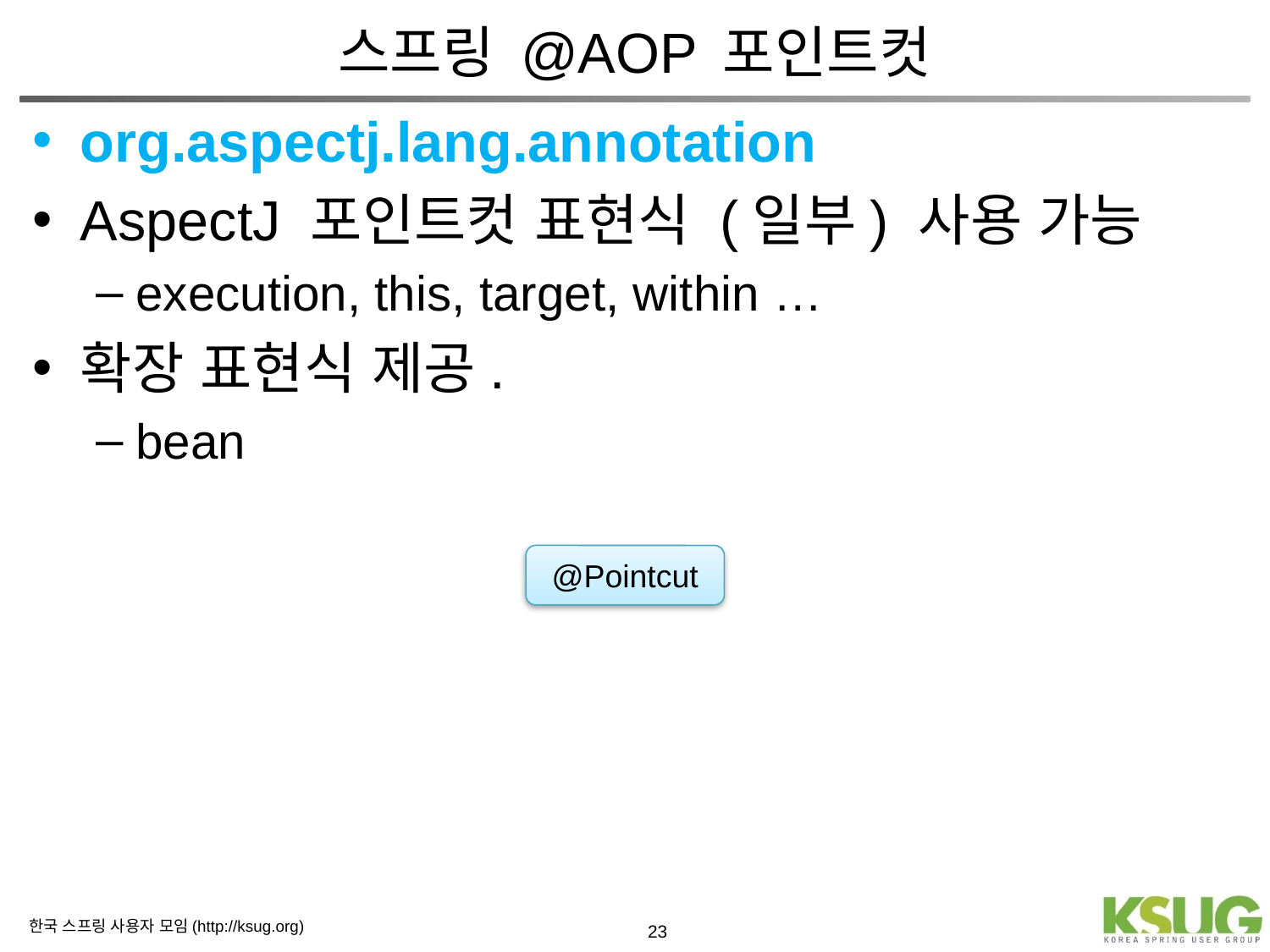

# 스프링 @AOP 포인트컷
org.aspectj.lang.annotation
AspectJ 포인트컷 표현식 (일부) 사용 가능
execution, this, target, within …
확장 표현식 제공.
bean
@Pointcut